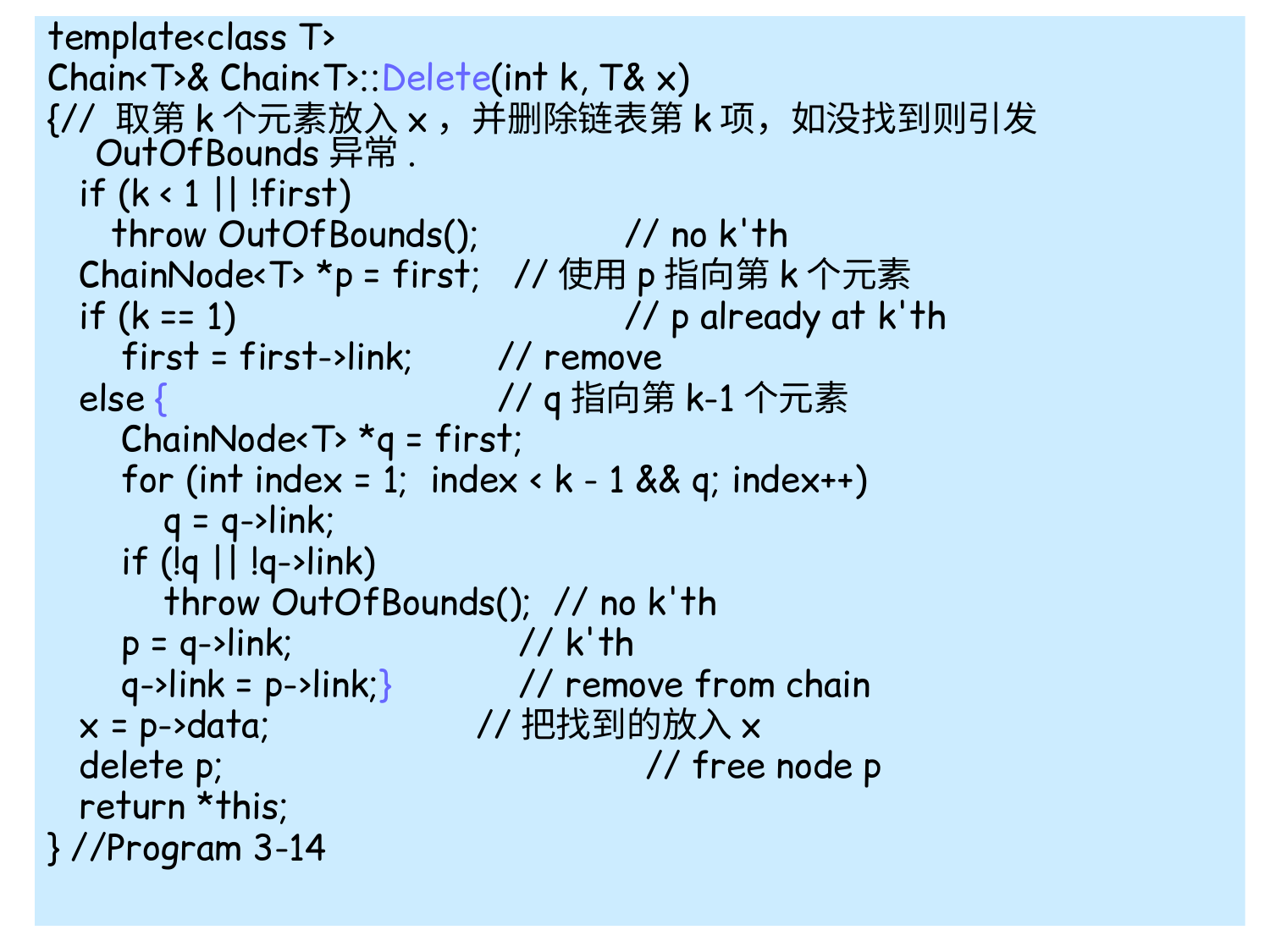

template<class T>
Chain<T>& Chain<T>::Delete(int k, T& x)
{// 取第k个元素放入x，并删除链表第k项，如没找到则引发 OutOfBounds异常.
   if (k < 1 || !first)
      throw OutOfBounds(); 	  // no k'th
   ChainNode<T> *p = first;   //使用p指向第k个元素
   if (k == 1) 			  // p already at k'th
       first = first->link; 	  // remove
   else {			  // q指向第k-1个元素
       ChainNode<T> *q = first;
       for (int index = 1;  index < k - 1 && q; index++)
           q = q->link;
       if (!q || !q->link)
           throw OutOfBounds();  // no k'th
       p = q->link; 		    // k'th
       q->link = p->link;}   	    // remove from chain
   x = p->data;  	            //把找到的放入x
   delete p;			    // free node p
   return *this;
} //Program 3-14
# 2. Operations：Delete

31